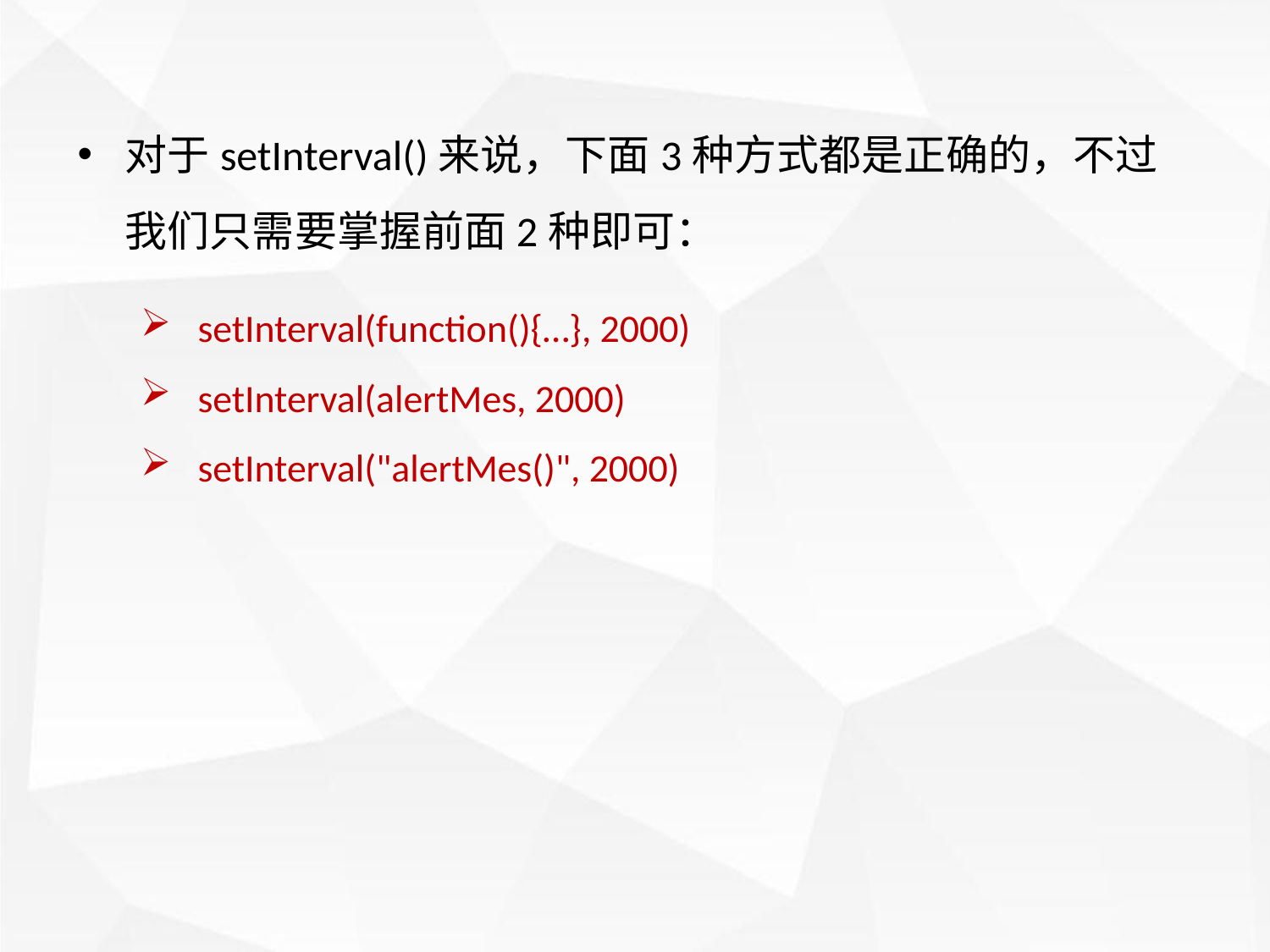

对于setInterval()来说，下面3种方式都是正确的，不过我们只需要掌握前面2种即可：
  setInterval(function(){…}, 2000)
  setInterval(alertMes, 2000)
  setInterval("alertMes()", 2000)